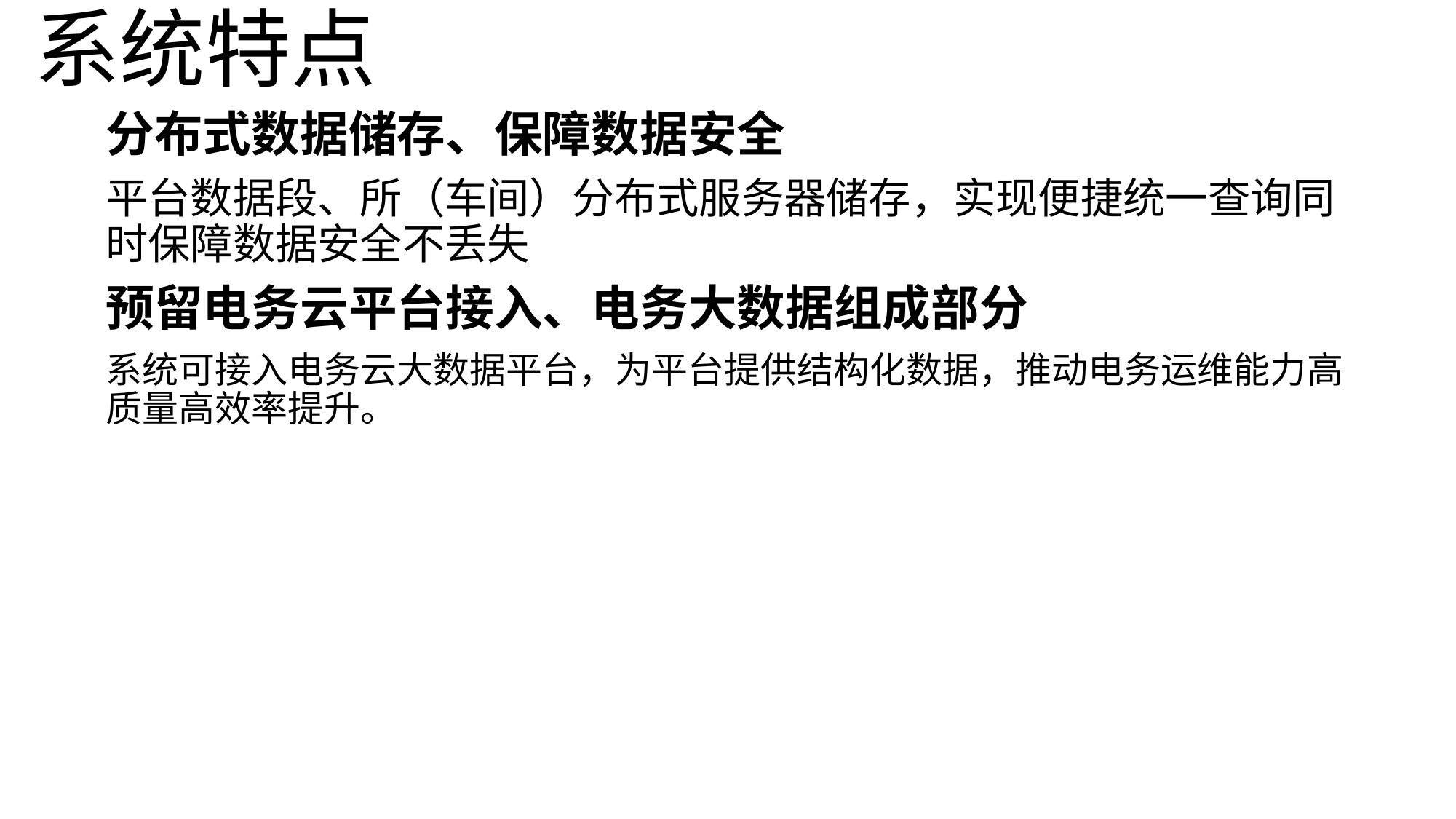

# 系统特点
分布式数据储存、保障数据安全
平台数据段、所（车间）分布式服务器储存，实现便捷统一查询同时保障数据安全不丢失
预留电务云平台接入、电务大数据组成部分
系统可接入电务云大数据平台，为平台提供结构化数据，推动电务运维能力高质量高效率提升。